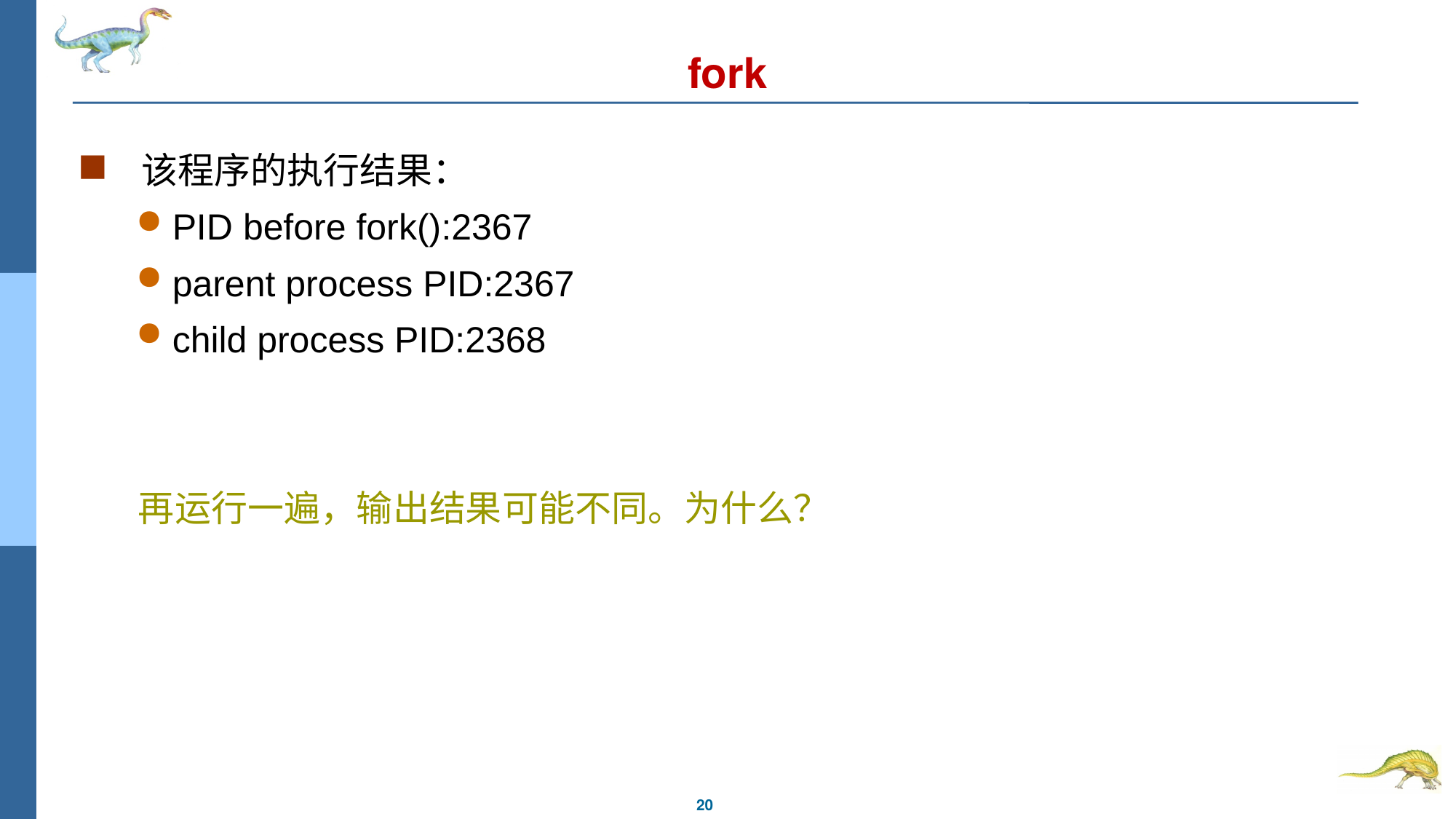

# fork
 该程序的执行结果：
PID before fork():2367
parent process PID:2367
child process PID:2368

再运行一遍，输出结果可能不同。为什么？